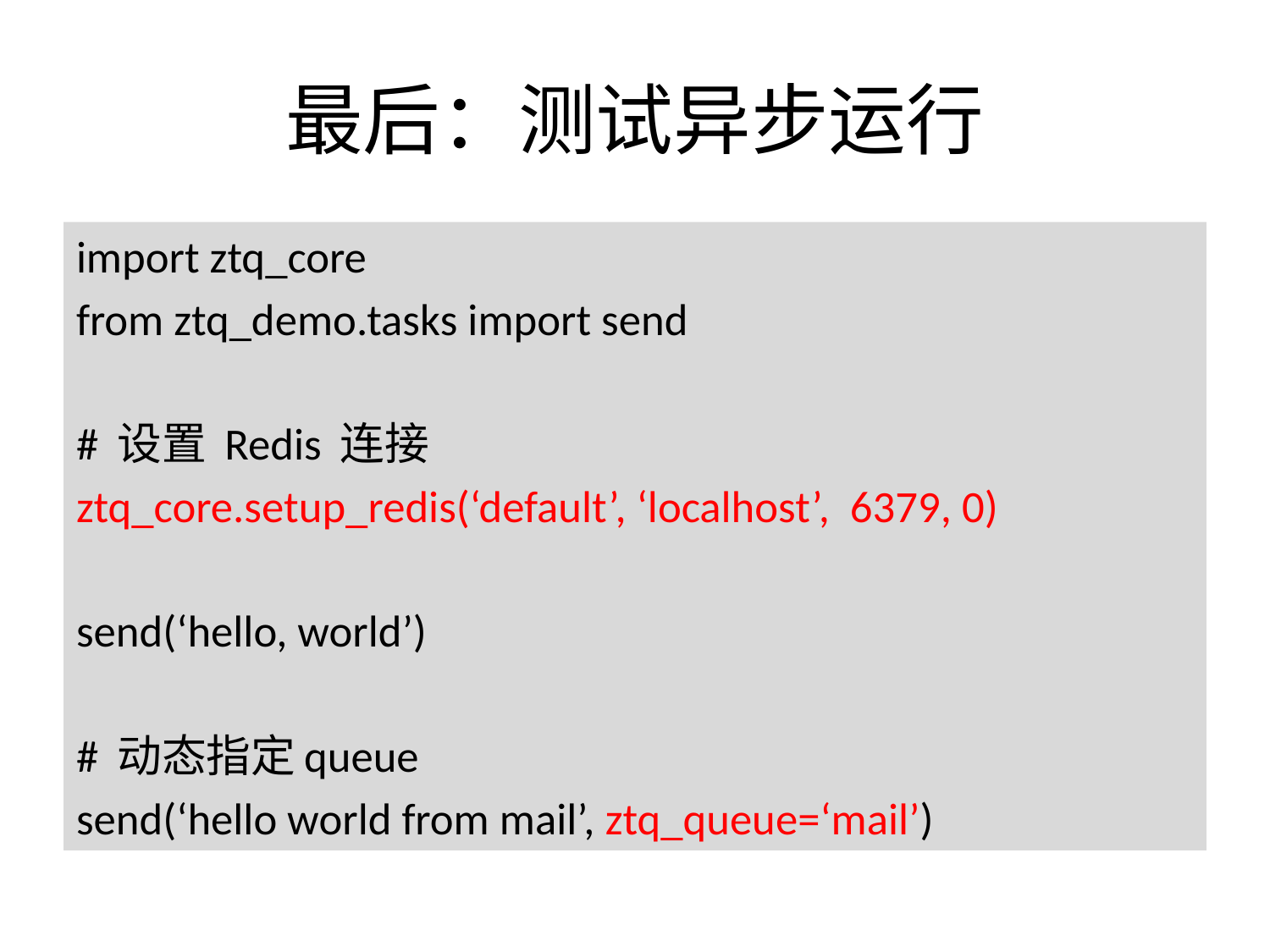

# 最后：测试异步运行
import ztq_core
from ztq_demo.tasks import send

# 设置 Redis 连接
ztq_core.setup_redis(‘default’, ‘localhost’,  6379, 0)

send(‘hello, world’)

# 动态指定queue
send(‘hello world from mail’, ztq_queue=‘mail’)